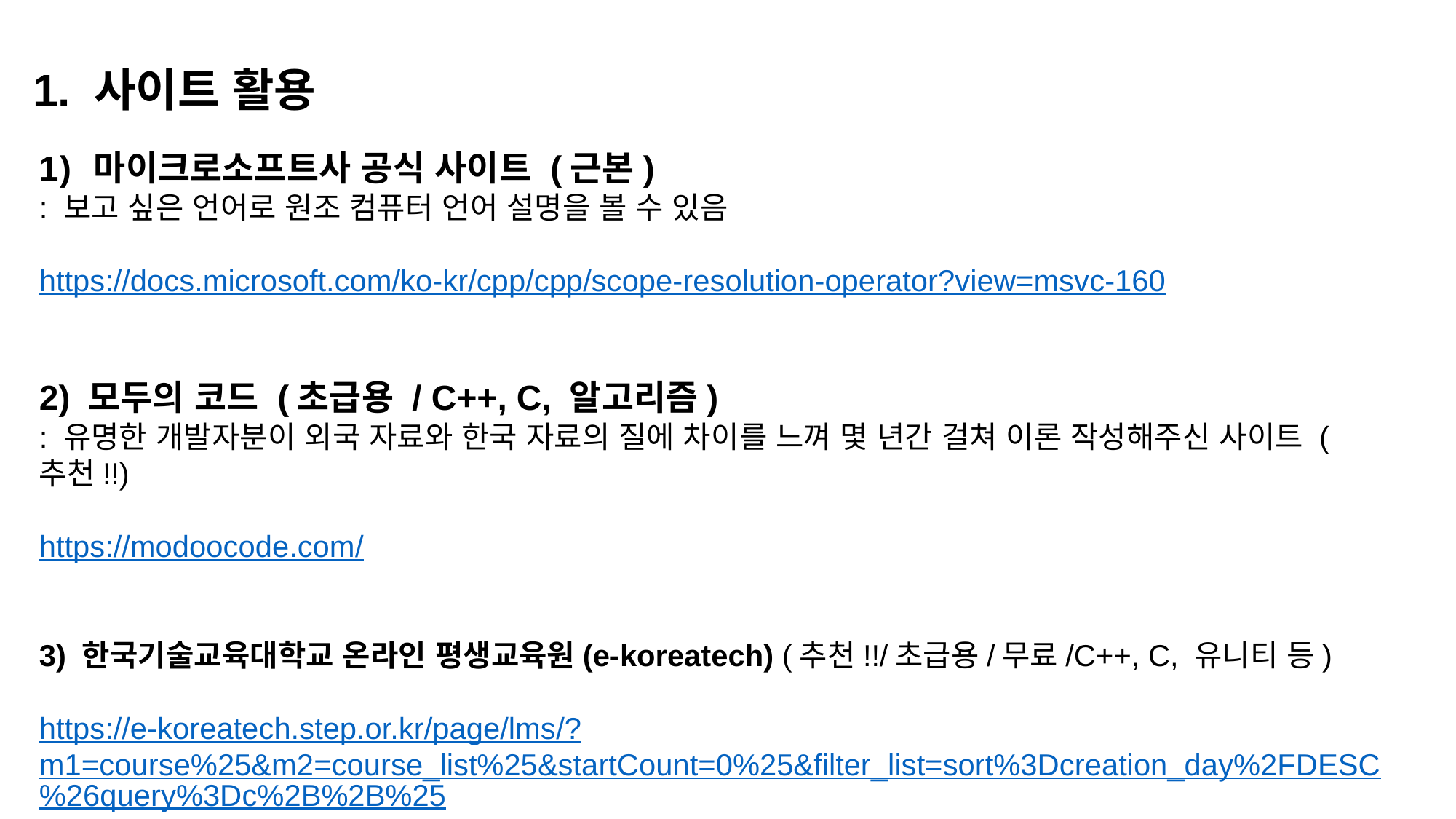

1. 사이트 활용
마이크로소프트사 공식 사이트 (근본)
: 보고 싶은 언어로 원조 컴퓨터 언어 설명을 볼 수 있음

https://docs.microsoft.com/ko-kr/cpp/cpp/scope-resolution-operator?view=msvc-160

2) 모두의 코드 (초급용 / C++, C, 알고리즘)
: 유명한 개발자분이 외국 자료와 한국 자료의 질에 차이를 느껴 몇 년간 걸쳐 이론 작성해주신 사이트 (추천!!)

https://modoocode.com/

3) 한국기술교육대학교 온라인 평생교육원(e-koreatech) (추천!!/초급용/무료/C++, C, 유니티 등)

https://e-koreatech.step.or.kr/page/lms/?m1=course%25&m2=course_list%25&startCount=0%25&filter_list=sort%3Dcreation_day%2FDESC%26query%3Dc%2B%2B%25